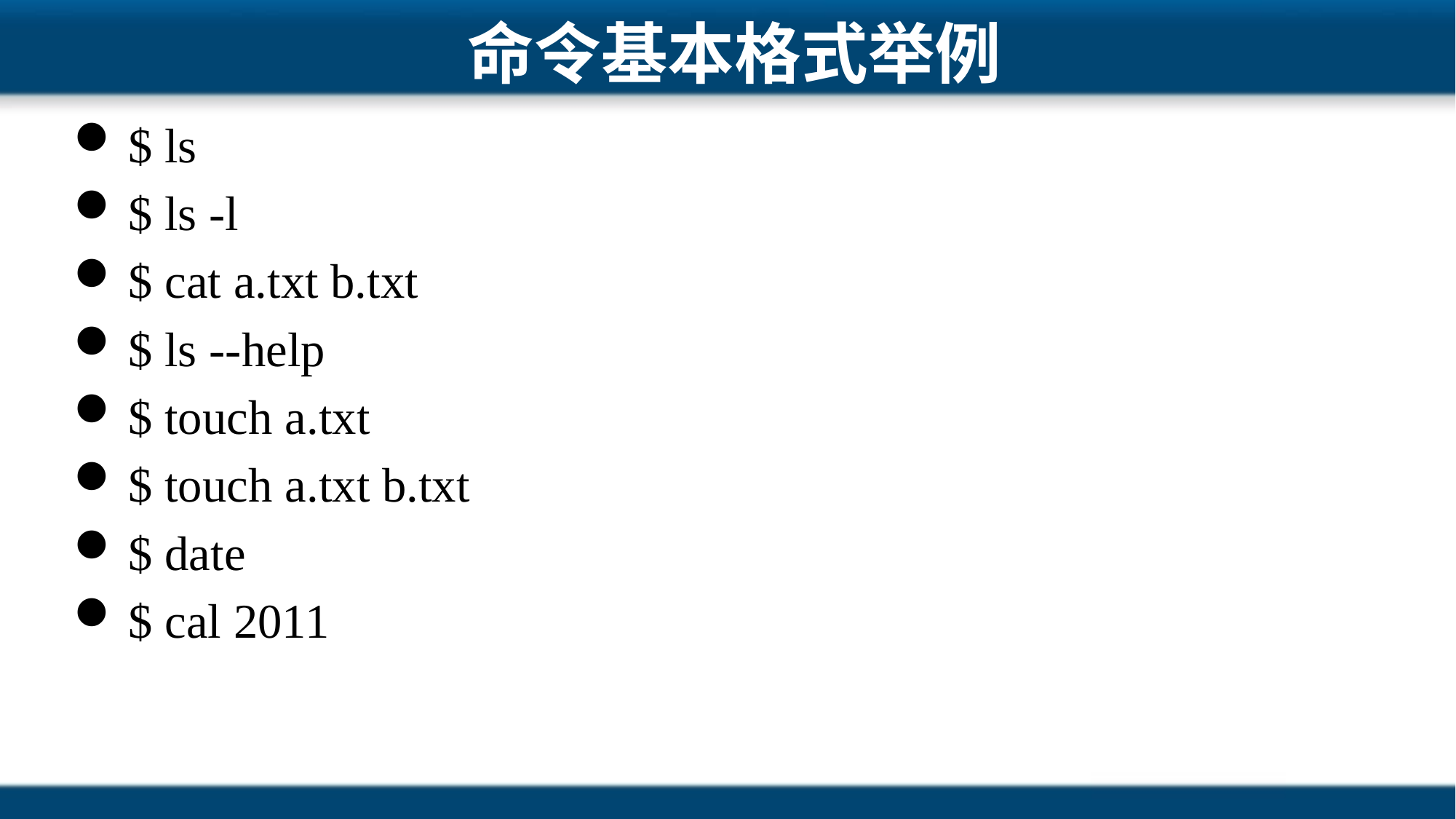

# 命令基本格式举例
$ ls
$ ls -l
$ cat a.txt b.txt
$ ls --help
$ touch a.txt
$ touch a.txt b.txt
$ date
$ cal 2011